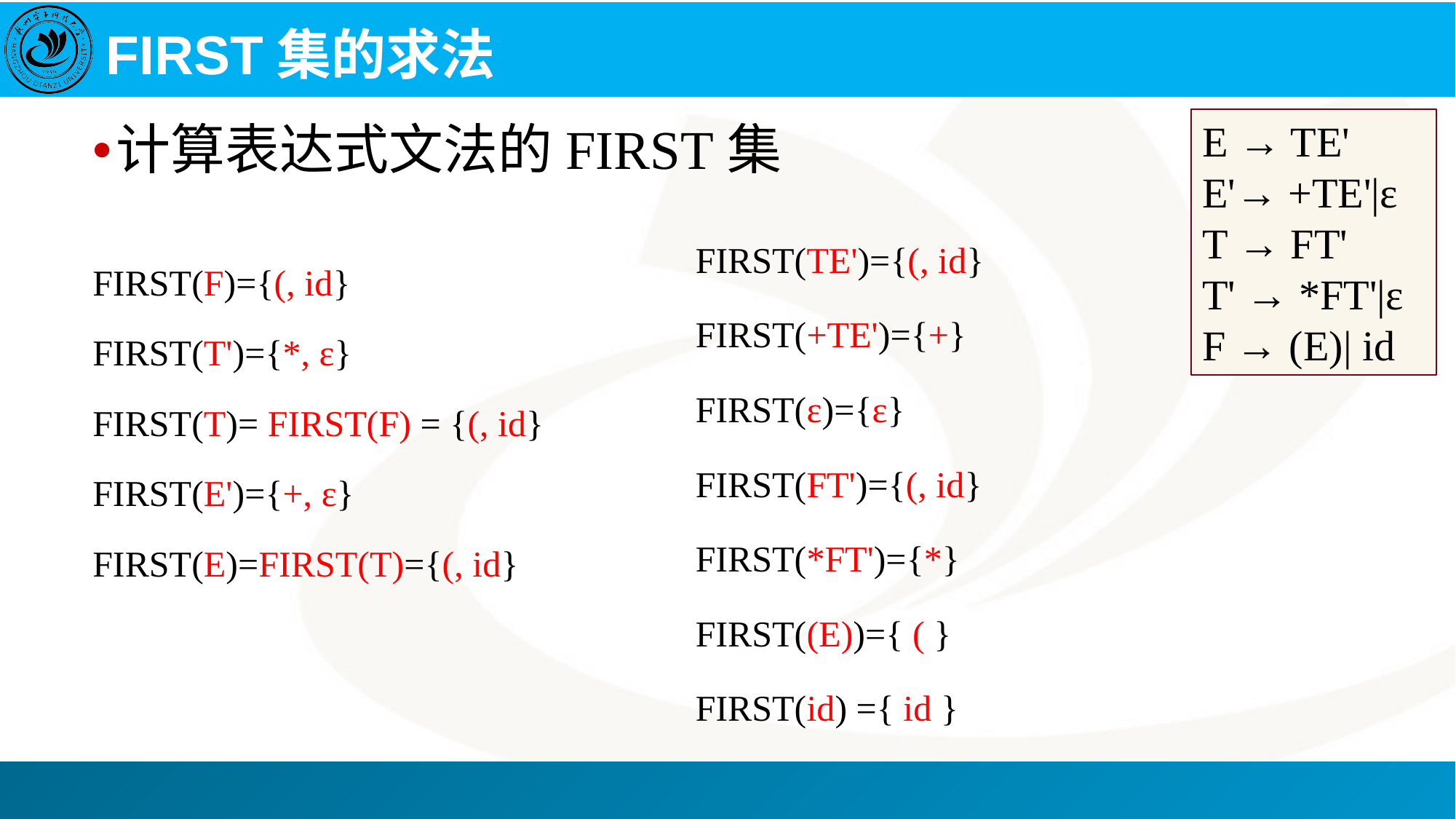

# FIRST集的求法
计算表达式文法的FIRST集
E → TE'
E'→ +TE'|ε
T → FT'
T' → *FT'|ε
F → (E)| id
FIRST(TE')={(, id}
FIRST(+TE')={+}
FIRST(ε)={ε}
FIRST(FT')={(, id}
FIRST(*FT')={*}
FIRST((E))={ ( }
FIRST(id) ={ id }
FIRST(F)={(, id}
FIRST(T')={*, ε}
FIRST(T)= FIRST(F) = {(, id}
FIRST(E')={+, ε}
FIRST(E)=FIRST(T)={(, id}
19